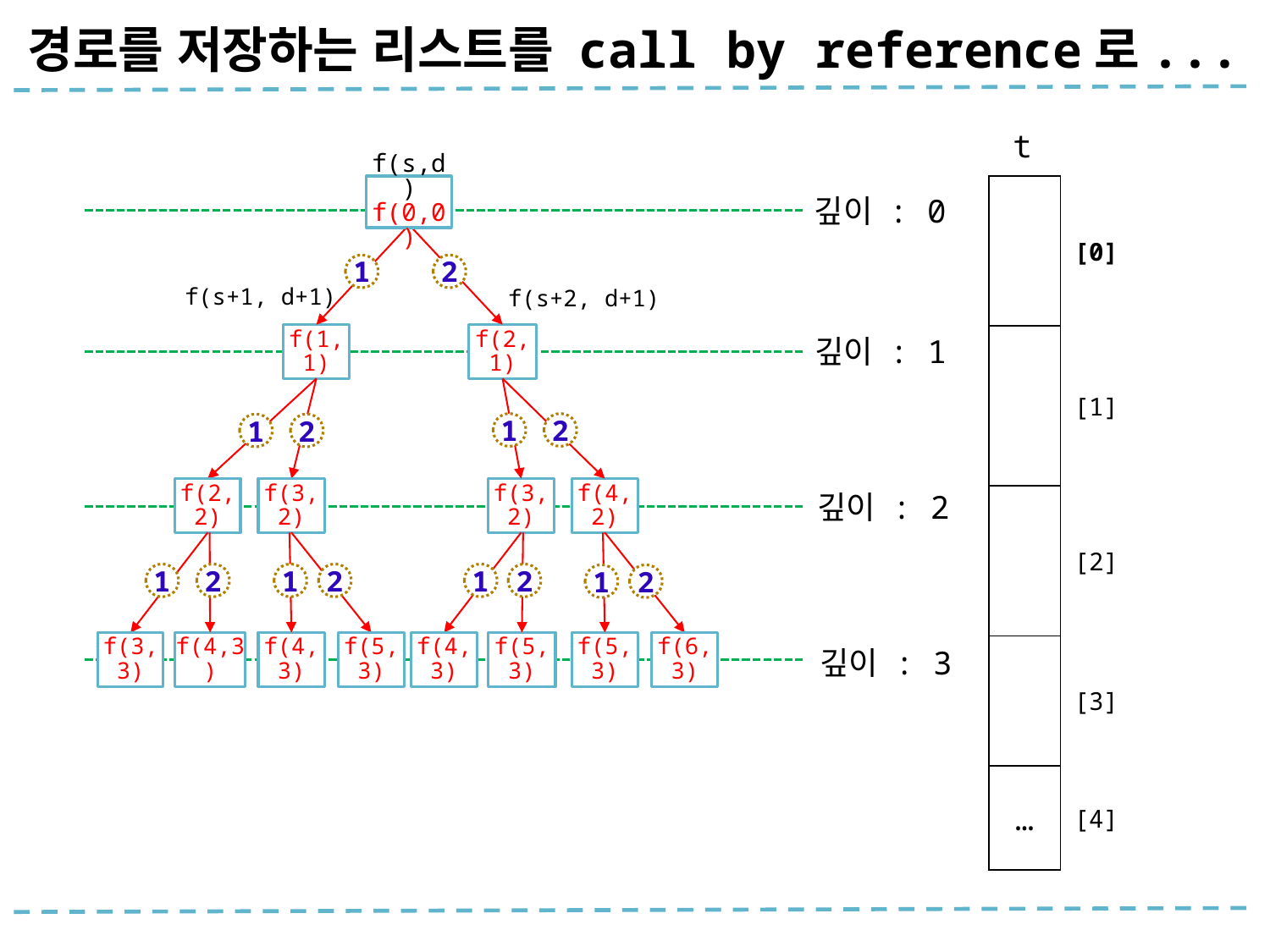

# 경로를 저장하는 리스트를 call by reference로...
t
f(s,d)
f(0,0)
f(s+1, d+1)
f(s+2, d+1)
f(1,1)
f(2,1)
f(2,2)
f(3,3)
f(4,3)
f(3,2)
f(5,3)
f(4,3)
f(3,2)
f(4,3)
f(5,3)
f(4,2)
f(6,3)
f(5,3)
1
2
1
2
1
2
1
2
1
2
1
2
1
2
|  | [0] |
| --- | --- |
|  | [1] |
|  | [2] |
|  | [3] |
| … | [4] |
깊이 : 0
깊이 : 1
깊이 : 2
깊이 : 3